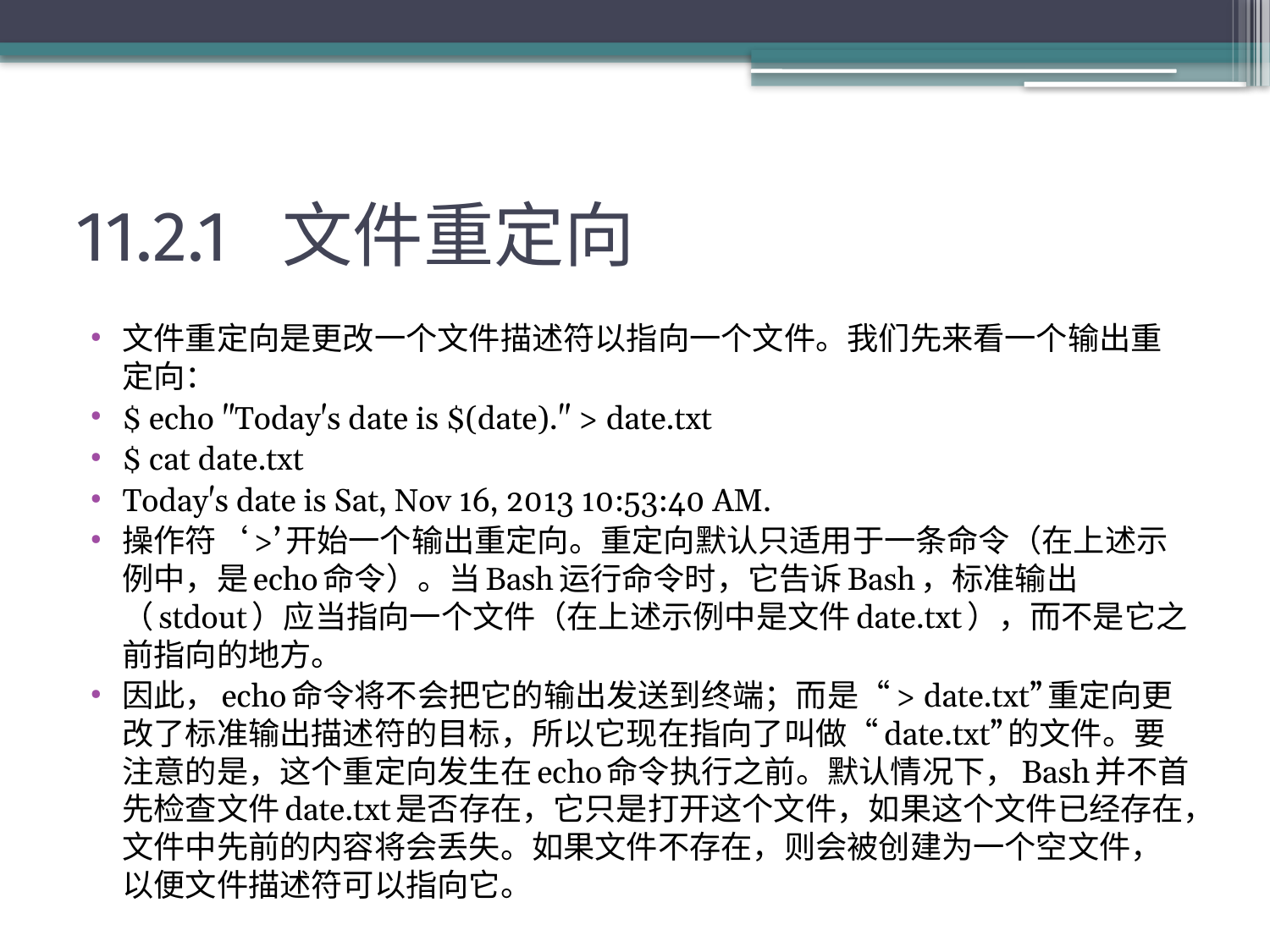

# 11.2.1  文件重定向
文件重定向是更改一个文件描述符以指向一个文件。我们先来看一个输出重定向：
$ echo "Today's date is $(date)." > date.txt
$ cat date.txt
Today's date is Sat, Nov 16, 2013 10:53:40 AM.
操作符‘>’开始一个输出重定向。重定向默认只适用于一条命令（在上述示例中，是echo命令）。当Bash运行命令时，它告诉Bash，标准输出（stdout）应当指向一个文件（在上述示例中是文件date.txt），而不是它之前指向的地方。
因此，echo命令将不会把它的输出发送到终端；而是“> date.txt”重定向更改了标准输出描述符的目标，所以它现在指向了叫做“date.txt”的文件。要注意的是，这个重定向发生在echo命令执行之前。默认情况下，Bash并不首先检查文件date.txt是否存在，它只是打开这个文件，如果这个文件已经存在，文件中先前的内容将会丢失。如果文件不存在，则会被创建为一个空文件，以便文件描述符可以指向它。